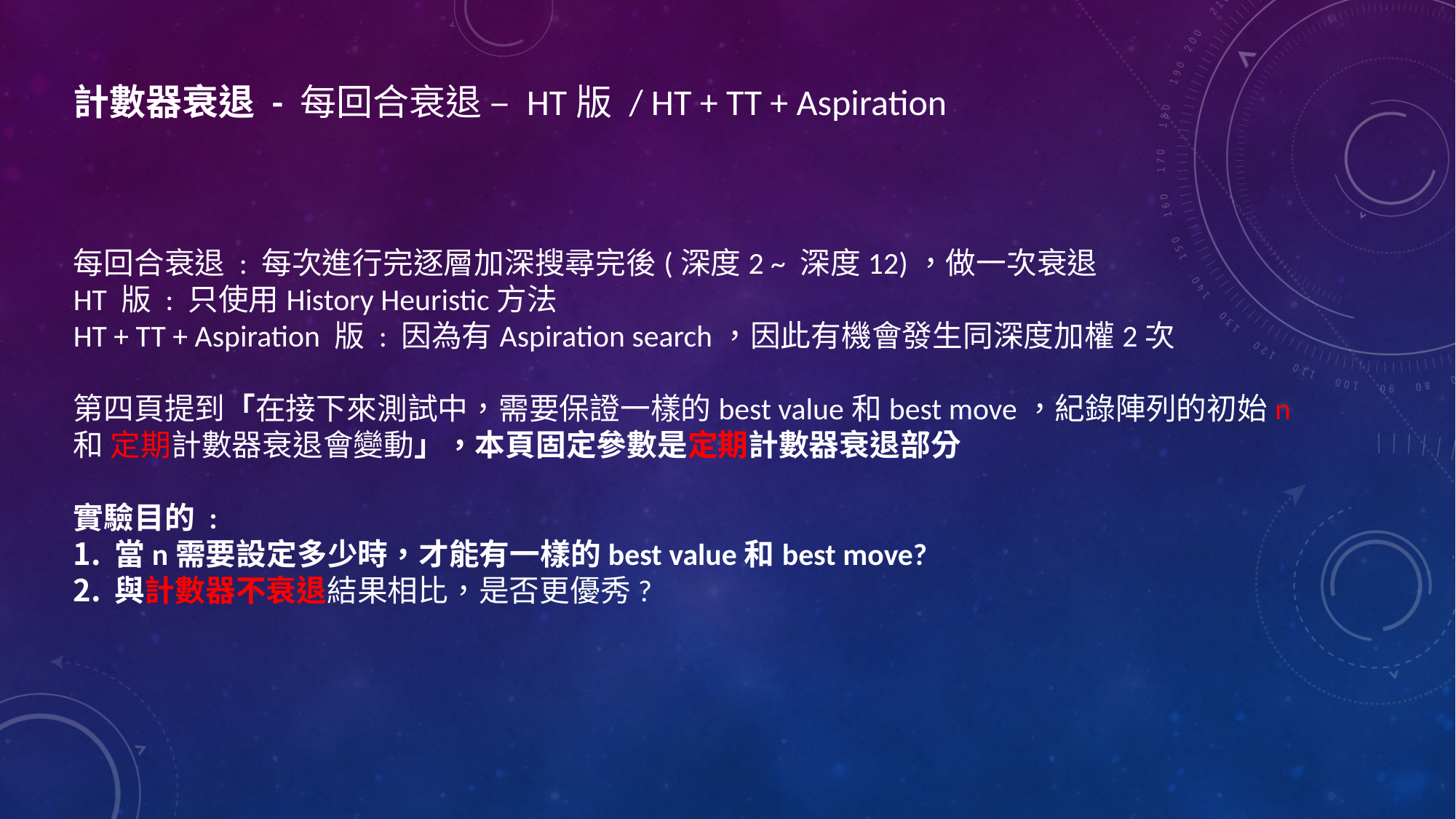

計數器衰退 - 每回合衰退 – HT版 / HT + TT + Aspiration

每回合衰退 : 每次進行完逐層加深搜尋完後(深度2 ~ 深度12)，做一次衰退
HT 版 : 只使用History Heuristic方法
HT + TT + Aspiration 版 : 因為有Aspiration search，因此有機會發生同深度加權2次

第四頁提到「在接下來測試中，需要保證一樣的best value和best move，紀錄陣列的初始n 和 定期計數器衰退會變動」，本頁固定參數是定期計數器衰退部分

實驗目的 :
當n需要設定多少時，才能有一樣的best value和best move?
與計數器不衰退結果相比，是否更優秀?